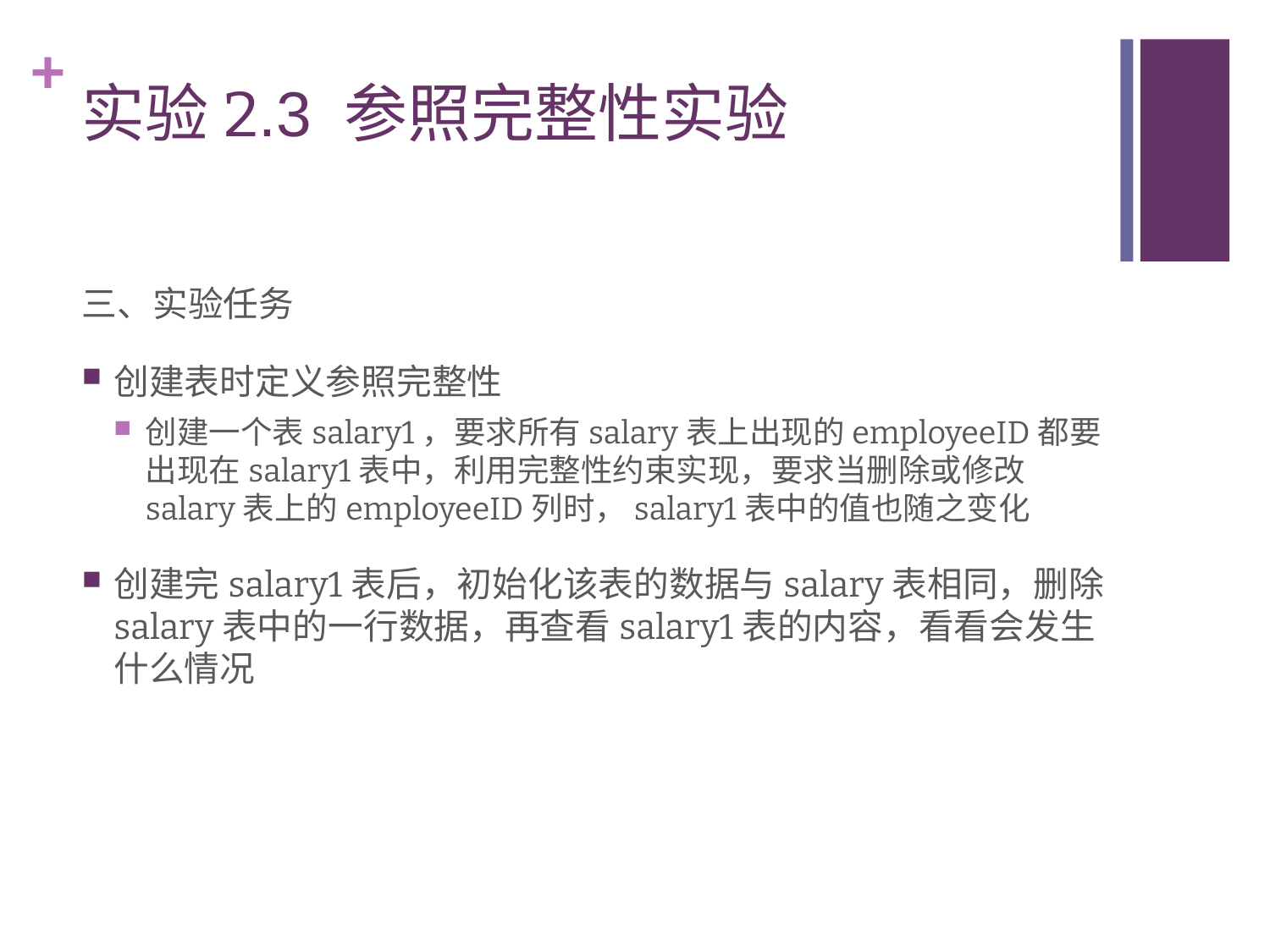

# 实验2.3 参照完整性实验
三、实验任务
创建表时定义参照完整性
创建一个表salary1，要求所有salary表上出现的employeeID都要出现在salary1表中，利用完整性约束实现，要求当删除或修改salary表上的employeeID列时，salary1表中的值也随之变化
创建完salary1表后，初始化该表的数据与salary表相同，删除salary表中的一行数据，再查看salary1表的内容，看看会发生什么情况